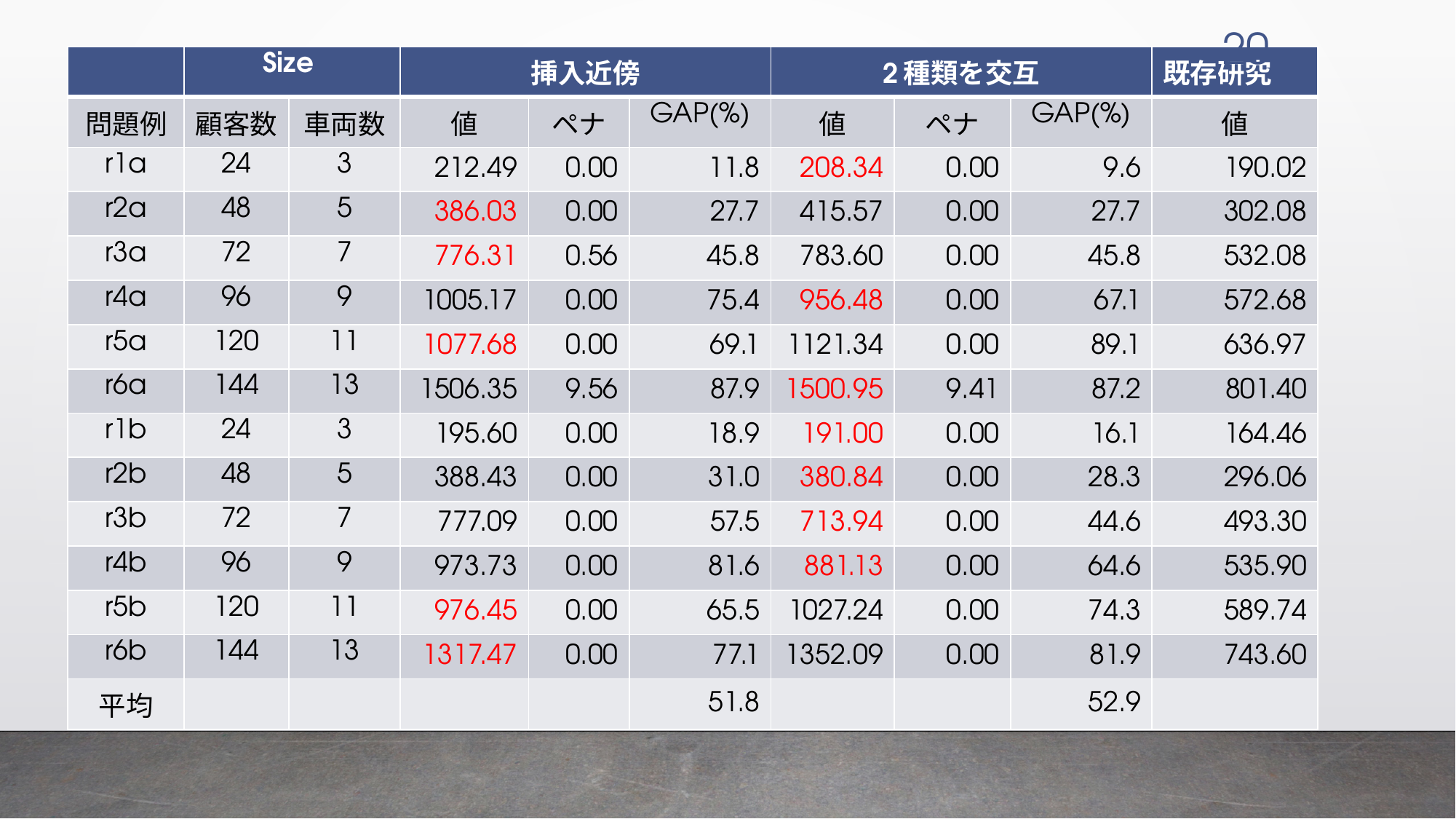

20
|  | Size |  | 挿入近傍 |  |  | 2種類を交互 |  |  | 既存研究 |
| --- | --- | --- | --- | --- | --- | --- | --- | --- | --- |
| 問題例 | 顧客数 | 車両数 | 値 | ペナ | GAP(%) | 値 | ペナ | GAP(%) | 値 |
| r1a | 24 | 3 | 212.49 | 0.00 | 11.8 | 208.34 | 0.00 | 9.6 | 190.02 |
| r2a | 48 | 5 | 386.03 | 0.00 | 27.7 | 415.57 | 0.00 | 27.7 | 302.08 |
| r3a | 72 | 7 | 776.31 | 0.56 | 45.8 | 783.60 | 0.00 | 45.8 | 532.08 |
| r4a | 96 | 9 | 1005.17 | 0.00 | 75.4 | 956.48 | 0.00 | 67.1 | 572.68 |
| r5a | 120 | 11 | 1077.68 | 0.00 | 69.1 | 1121.34 | 0.00 | 89.1 | 636.97 |
| r6a | 144 | 13 | 1506.35 | 9.56 | 87.9 | 1500.95 | 9.41 | 87.2 | 801.40 |
| r1b | 24 | 3 | 195.60 | 0.00 | 18.9 | 191.00 | 0.00 | 16.1 | 164.46 |
| r2b | 48 | 5 | 388.43 | 0.00 | 31.0 | 380.84 | 0.00 | 28.3 | 296.06 |
| r3b | 72 | 7 | 777.09 | 0.00 | 57.5 | 713.94 | 0.00 | 44.6 | 493.30 |
| r4b | 96 | 9 | 973.73 | 0.00 | 81.6 | 881.13 | 0.00 | 64.6 | 535.90 |
| r5b | 120 | 11 | 976.45 | 0.00 | 65.5 | 1027.24 | 0.00 | 74.3 | 589.74 |
| r6b | 144 | 13 | 1317.47 | 0.00 | 77.1 | 1352.09 | 0.00 | 81.9 | 743.60 |
| 平均 |  |  |  |  | 51.8 |  |  | 52.9 |  |